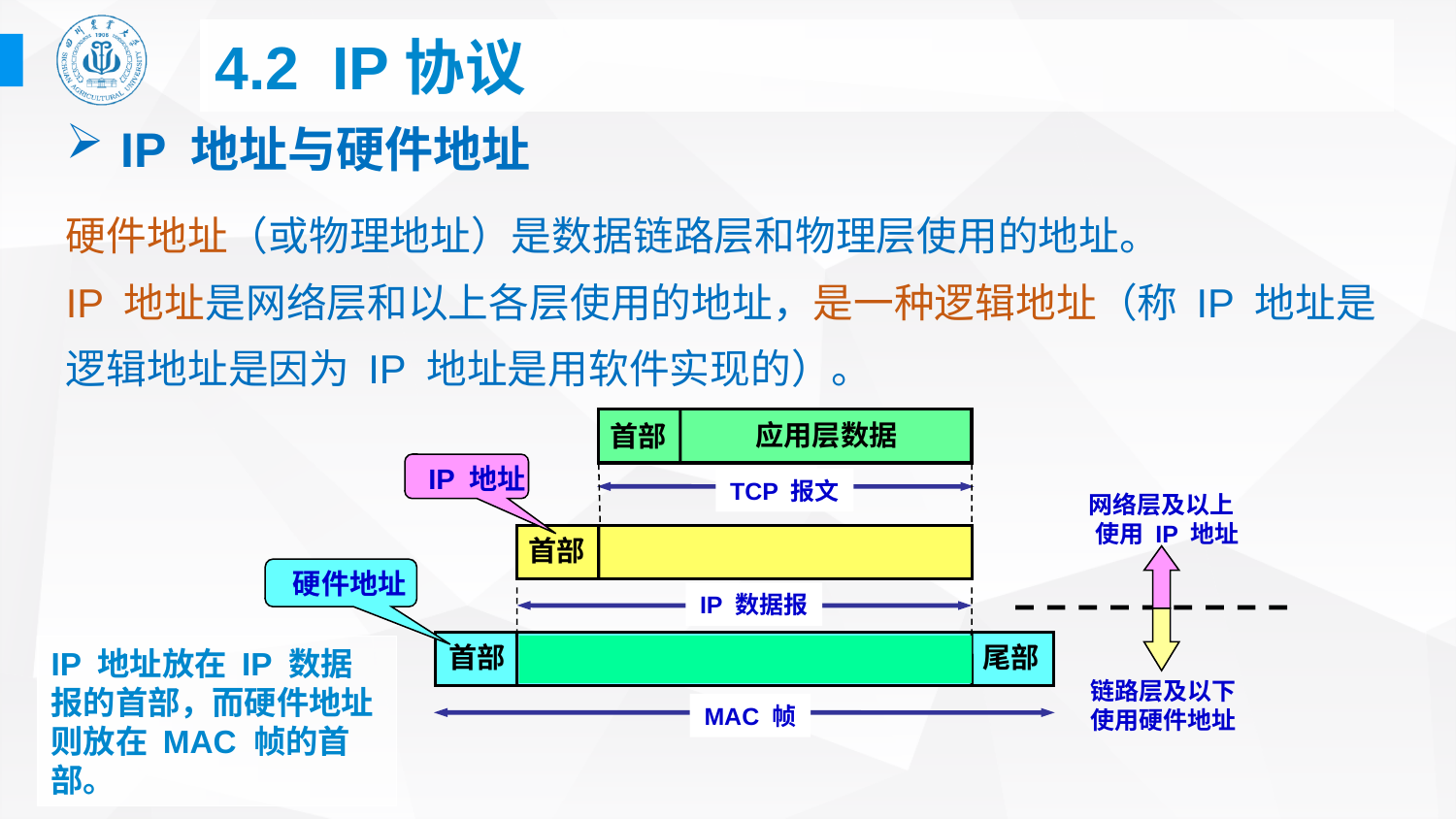

# 4.2  IP协议
IP 地址与硬件地址
硬件地址（或物理地址）是数据链路层和物理层使用的地址。
IP 地址是网络层和以上各层使用的地址，是一种逻辑地址（称 IP 地址是逻辑地址是因为 IP 地址是用软件实现的）。

应用层数据
首部

IP 地址
网络层及以上
 使用 IP 地址

TCP 报文

首部
硬件地址

链路层及以下
使用硬件地址
IP 数据报

尾部
首部

IP 地址放在 IP 数据报的首部，而硬件地址则放在 MAC 帧的首部。
MAC 帧